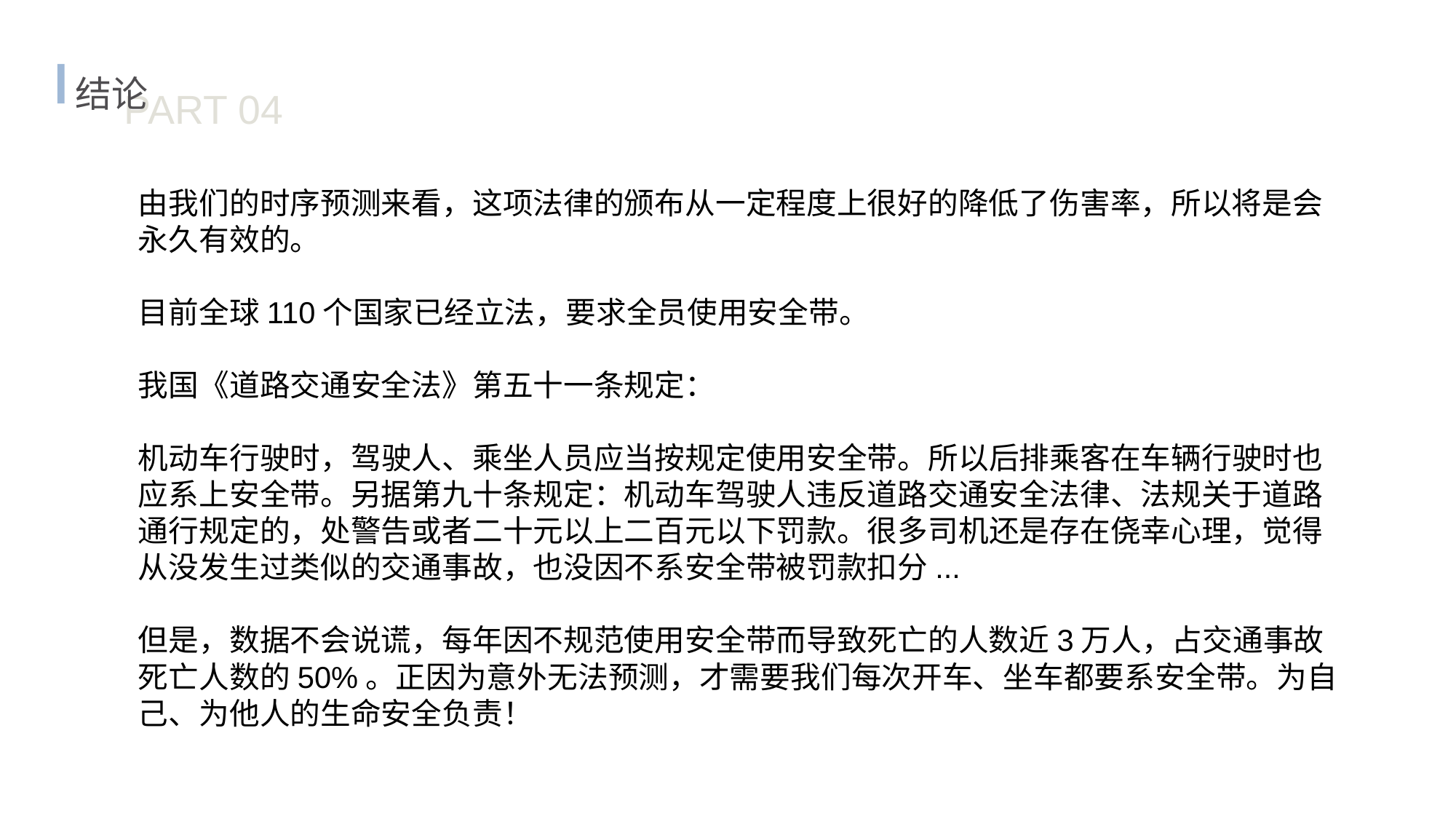

结论

PART 04
由我们的时序预测来看，这项法律的颁布从一定程度上很好的降低了伤害率，所以将是会永久有效的。

目前全球110个国家已经立法，要求全员使用安全带。

我国《道路交通安全法》第五十一条规定：

机动车行驶时，驾驶人、乘坐人员应当按规定使用安全带。所以后排乘客在车辆行驶时也应系上安全带。另据第九十条规定：机动车驾驶人违反道路交通安全法律、法规关于道路通行规定的，处警告或者二十元以上二百元以下罚款。很多司机还是存在侥幸心理，觉得从没发生过类似的交通事故，也没因不系安全带被罚款扣分...

但是，数据不会说谎，每年因不规范使用安全带而导致死亡的人数近3万人，占交通事故死亡人数的50%。正因为意外无法预测，才需要我们每次开车、坐车都要系安全带。为自己、为他人的生命安全负责！